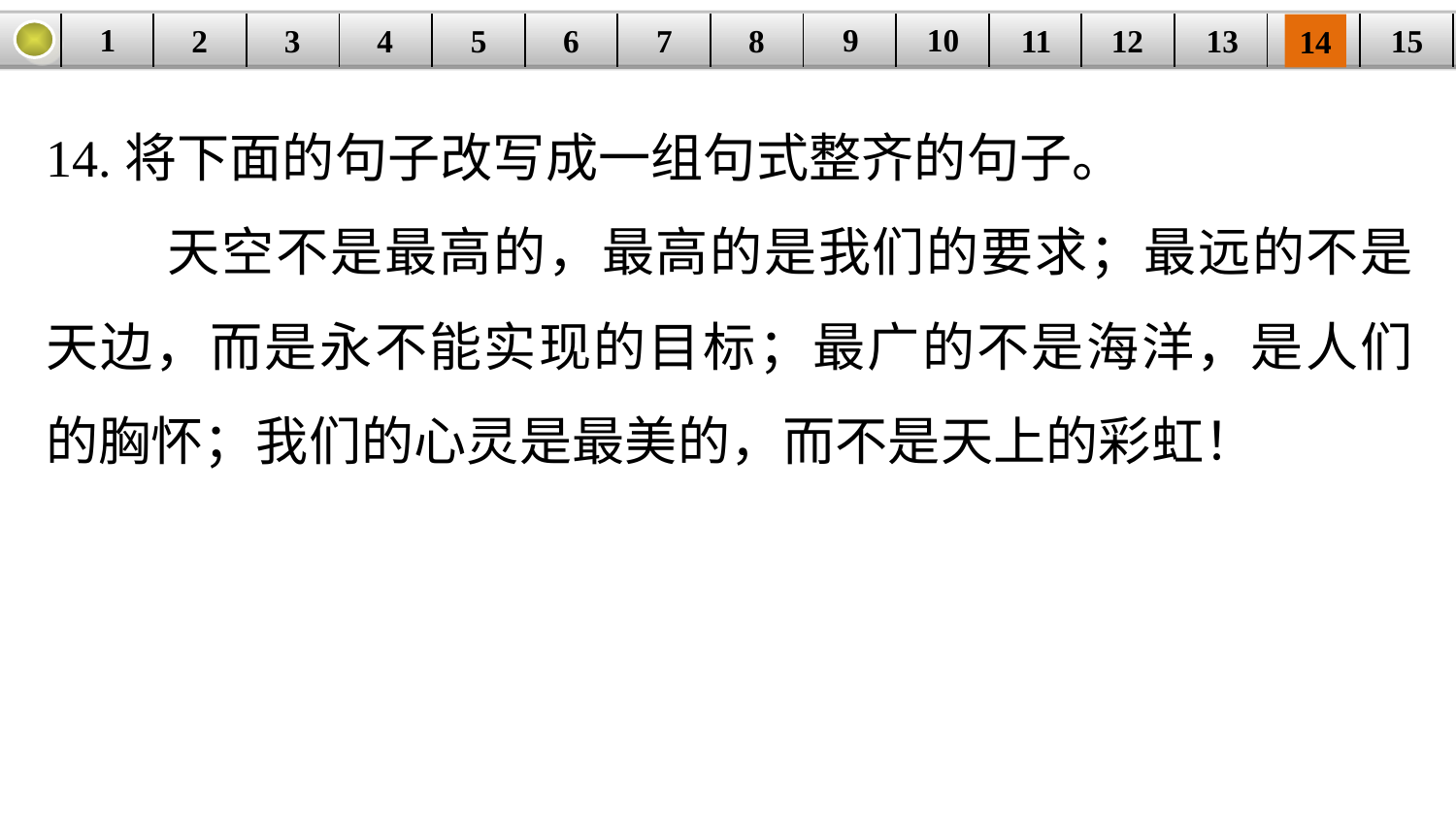

9
10
1
3
4
5
6
8
11
2
12
15
|  |  |  |  |  |  |  |  |  |  |  |  |  |  |  |
| --- | --- | --- | --- | --- | --- | --- | --- | --- | --- | --- | --- | --- | --- | --- |
7
13
14

14.将下面的句子改写成一组句式整齐的句子。
        天空不是最高的，最高的是我们的要求；最远的不是天边，而是永不能实现的目标；最广的不是海洋，是人们的胸怀；我们的心灵是最美的，而不是天上的彩虹！